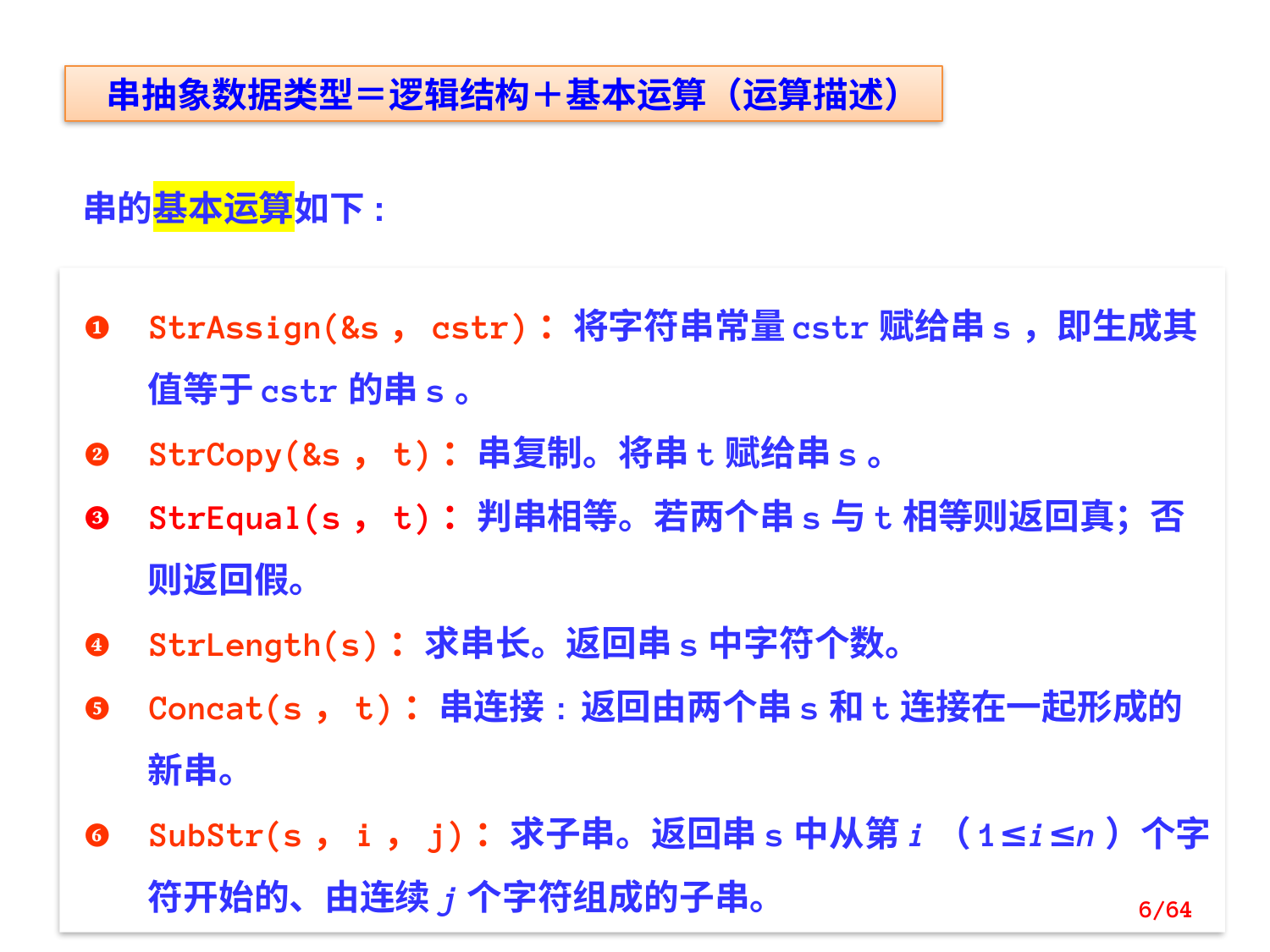

串抽象数据类型＝逻辑结构＋基本运算（运算描述）
串的基本运算如下:
❶  StrAssign(&s，cstr)：将字符串常量cstr赋给串s，即生成其值等于cstr的串s。
❷  StrCopy(&s，t)：串复制。将串t赋给串s。
❸  StrEqual(s，t)：判串相等。若两个串s与t相等则返回真；否则返回假。
❹  StrLength(s)：求串长。返回串s中字符个数。
❺  Concat(s，t)：串连接:返回由两个串s和t连接在一起形成的新串。
❻  SubStr(s，i，j)：求子串。返回串s中从第i（1≤i≤n）个字符开始的、由连续j个字符组成的子串。
6/64